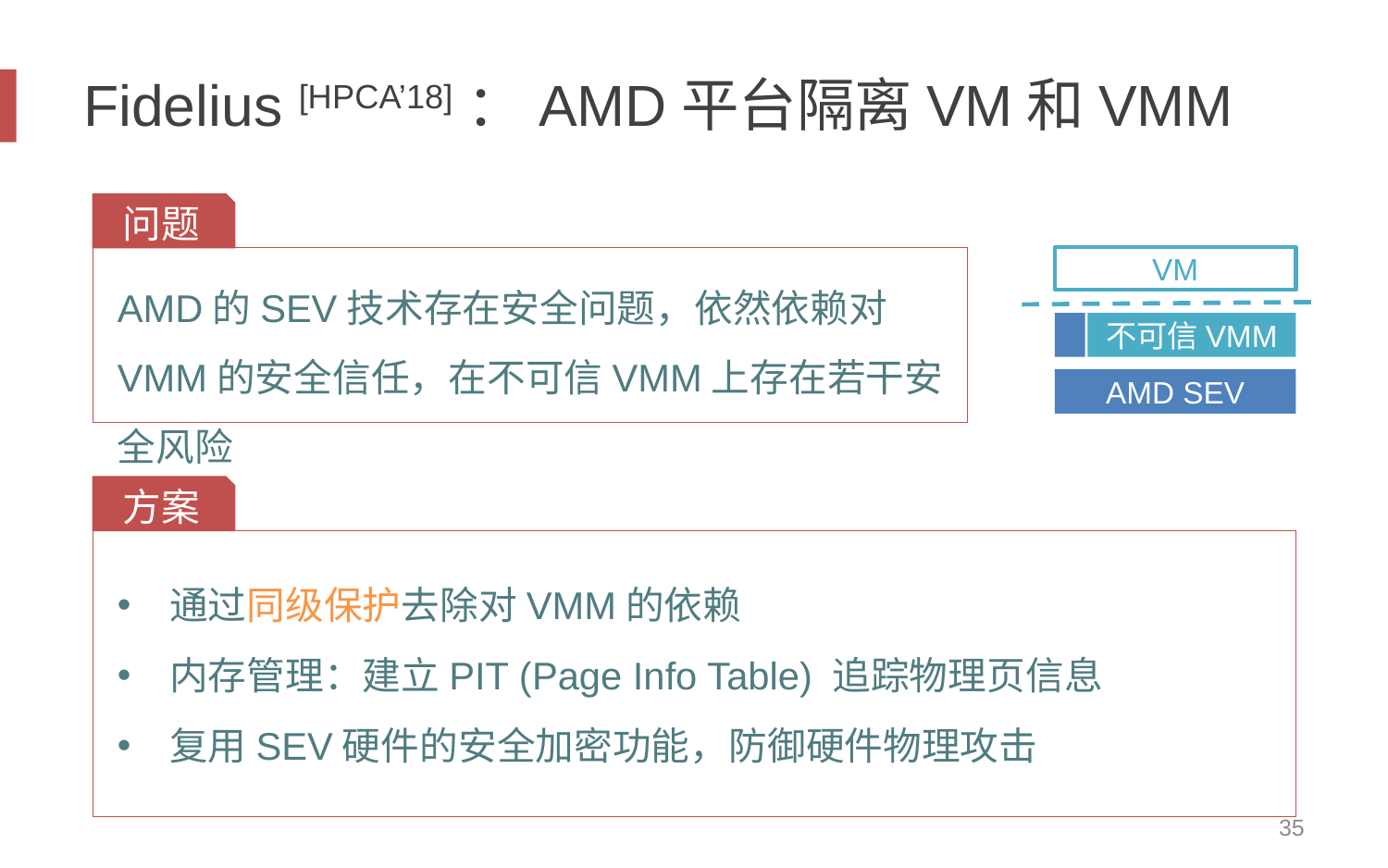

# Fidelius [HPCA’18]：AMD平台隔离VM和VMM
问题
VM

AMD的SEV技术存在安全问题，依然依赖对VMM的安全信任，在不可信VMM上存在若干安全风险

不可信VMM
AMD SEV
方案

通过同级保护去除对VMM的依赖
内存管理：建立PIT (Page Info Table) 追踪物理页信息
复用SEV硬件的安全加密功能，防御硬件物理攻击
35